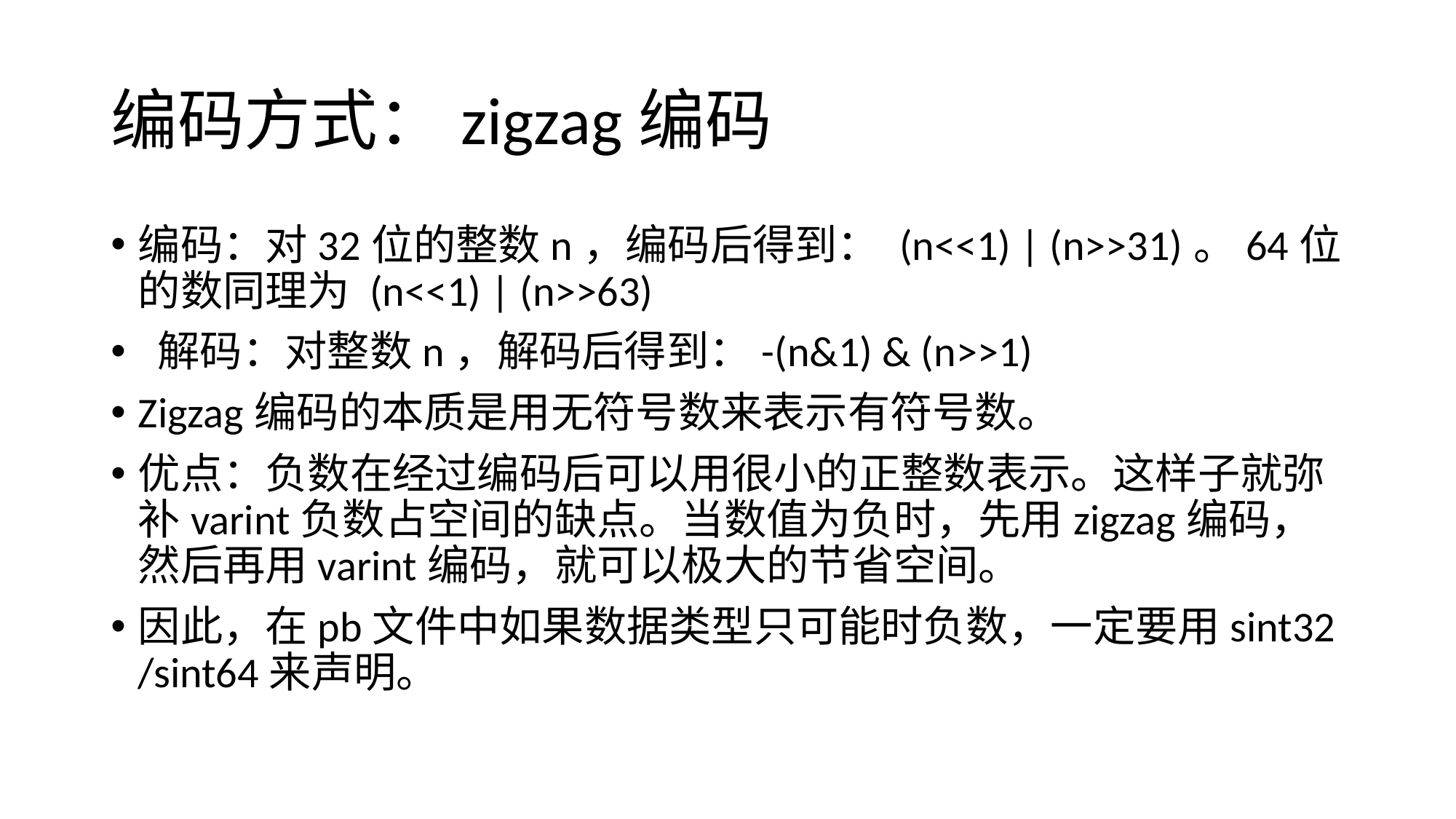

# 编码方式：zigzag编码
编码：对32位的整数n，编码后得到： (n<<1) | (n>>31)。64位的数同理为 (n<<1) | (n>>63)
 解码：对整数n，解码后得到：-(n&1) & (n>>1)
Zigzag编码的本质是用无符号数来表示有符号数。
优点：负数在经过编码后可以用很小的正整数表示。这样子就弥补varint负数占空间的缺点。当数值为负时，先用zigzag编码，然后再用varint编码，就可以极大的节省空间。
因此，在pb文件中如果数据类型只可能时负数，一定要用sint32	/sint64来声明。